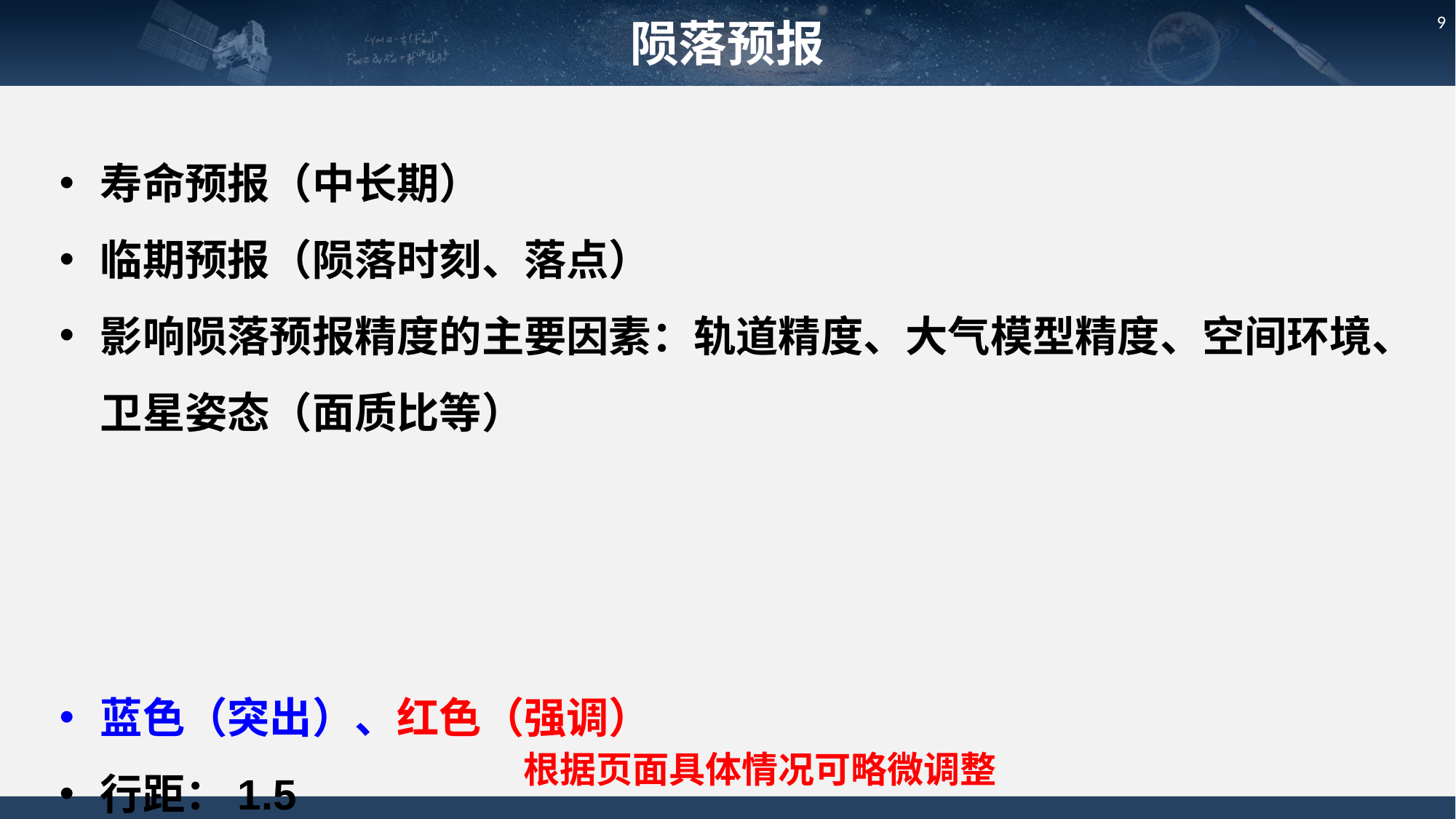

陨落预报
9
寿命预报（中长期）
临期预报（陨落时刻、落点）
影响陨落预报精度的主要因素：轨道精度、大气模型精度、空间环境、卫星姿态（面质比等）

蓝色（突出）、红色（强调）
行距：1.5
根据页面具体情况可略微调整